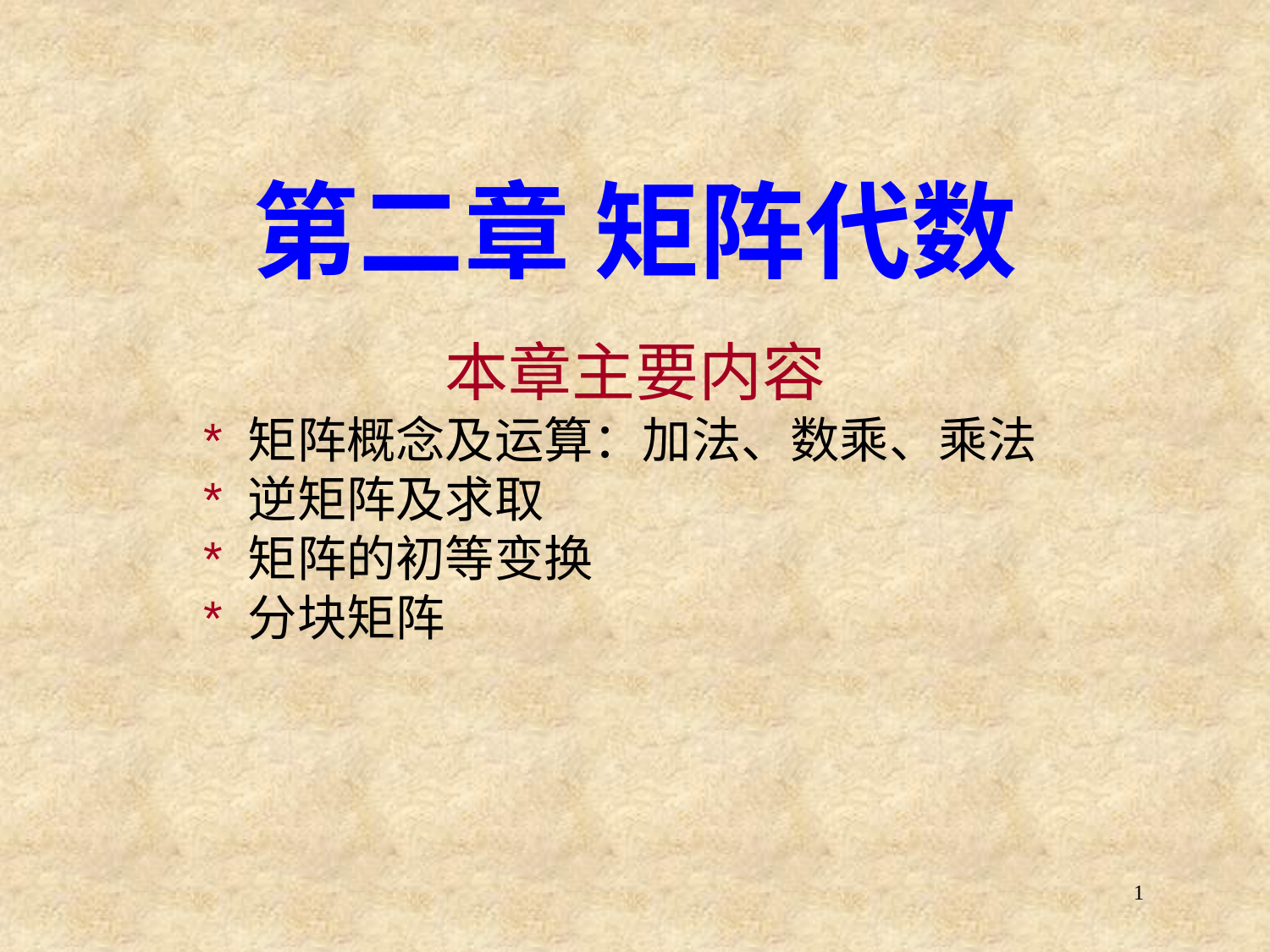

# 第二章 矩阵代数
本章主要内容
* 矩阵概念及运算：加法、数乘、乘法
* 逆矩阵及求取
* 矩阵的初等变换
* 分块矩阵